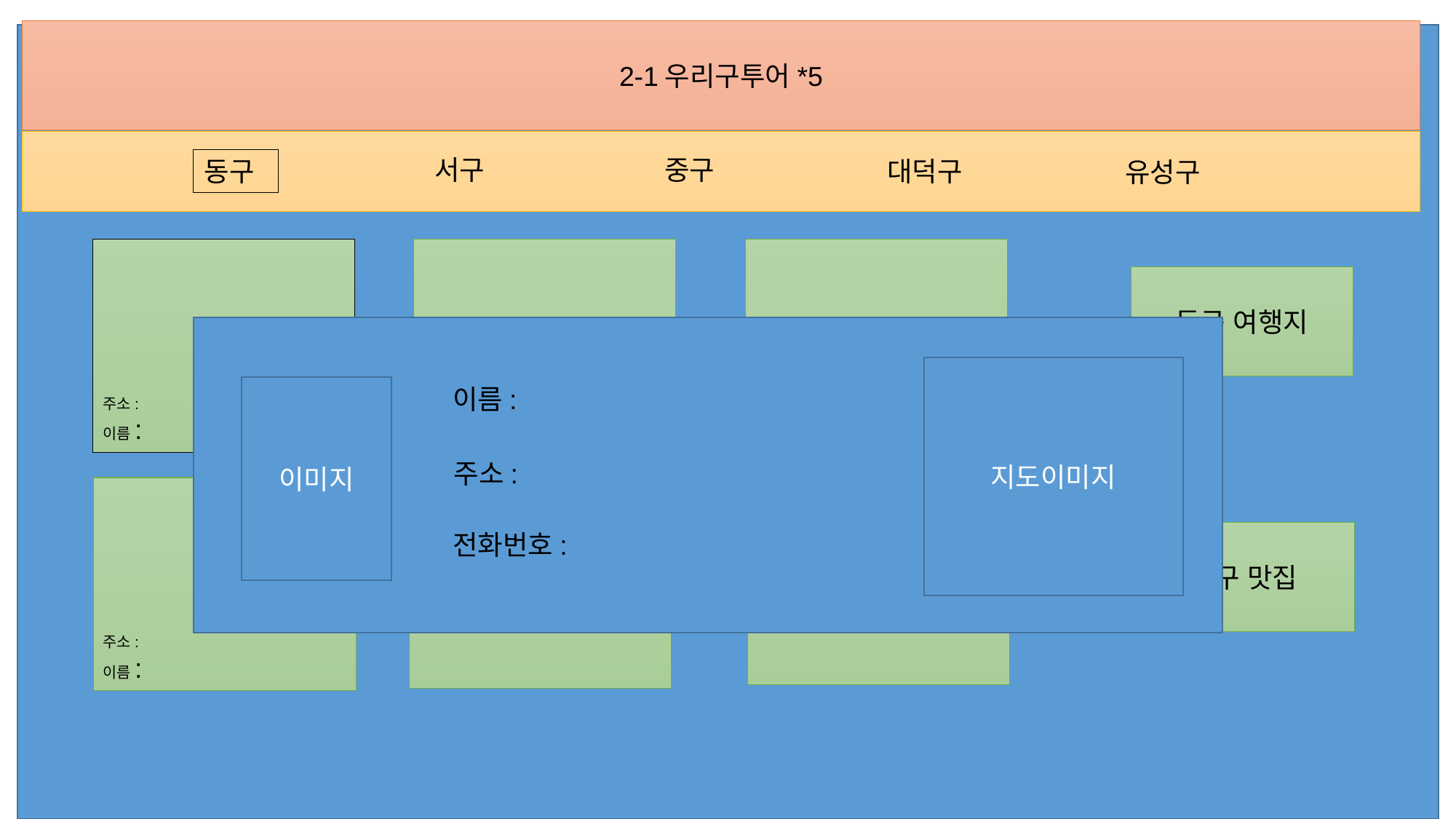

2-1우리구투어*5

서구
중구
동구
대덕구
유성구

동구 여행지

지도이미지
이미지
이름:
주소:
이름:
주소:

전화번호:

동구 맛집

주소:
이름: